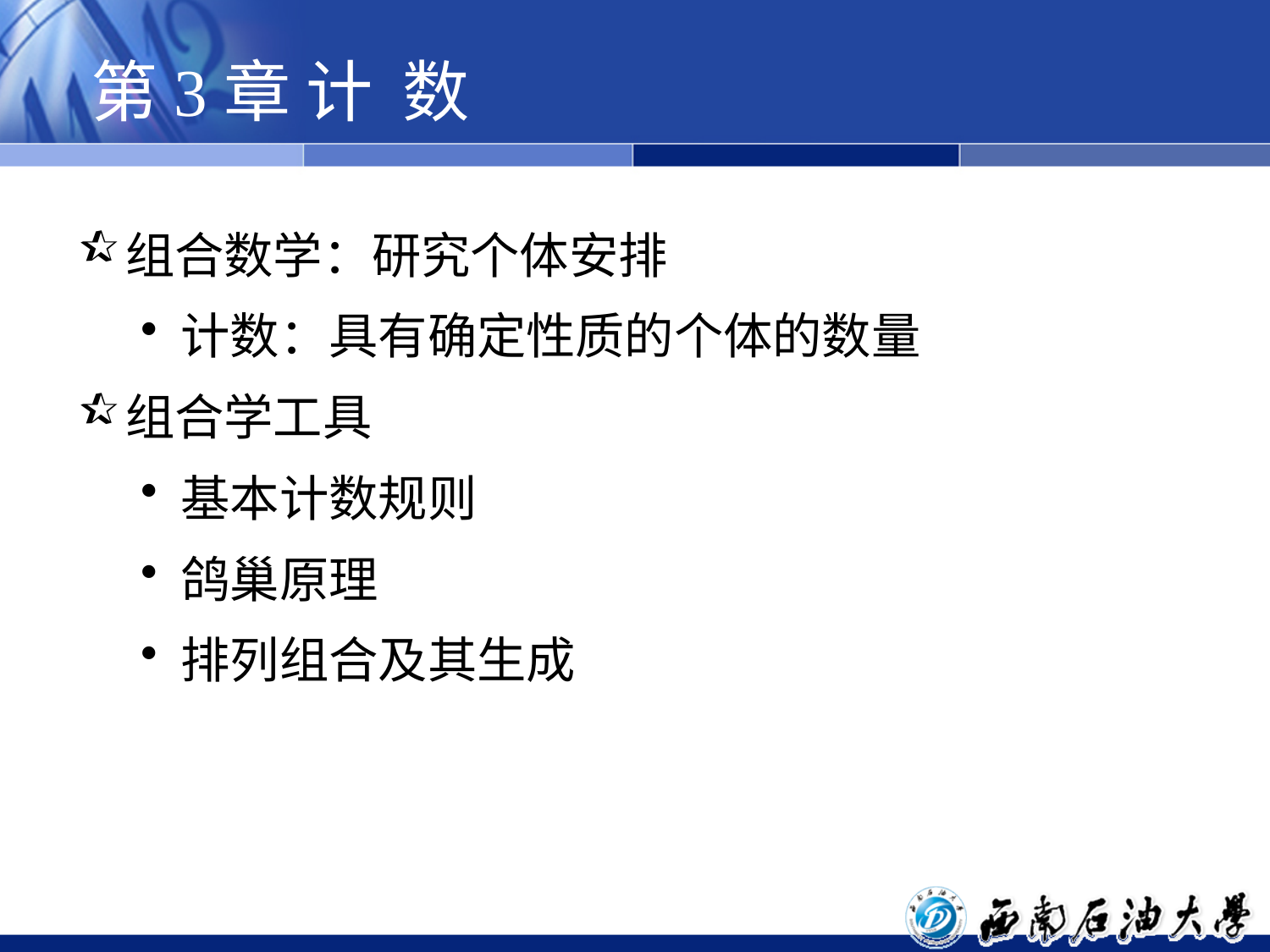

# 第3章 计  数
组合数学：研究个体安排
计数：具有确定性质的个体的数量
组合学工具
基本计数规则
鸽巢原理
排列组合及其生成